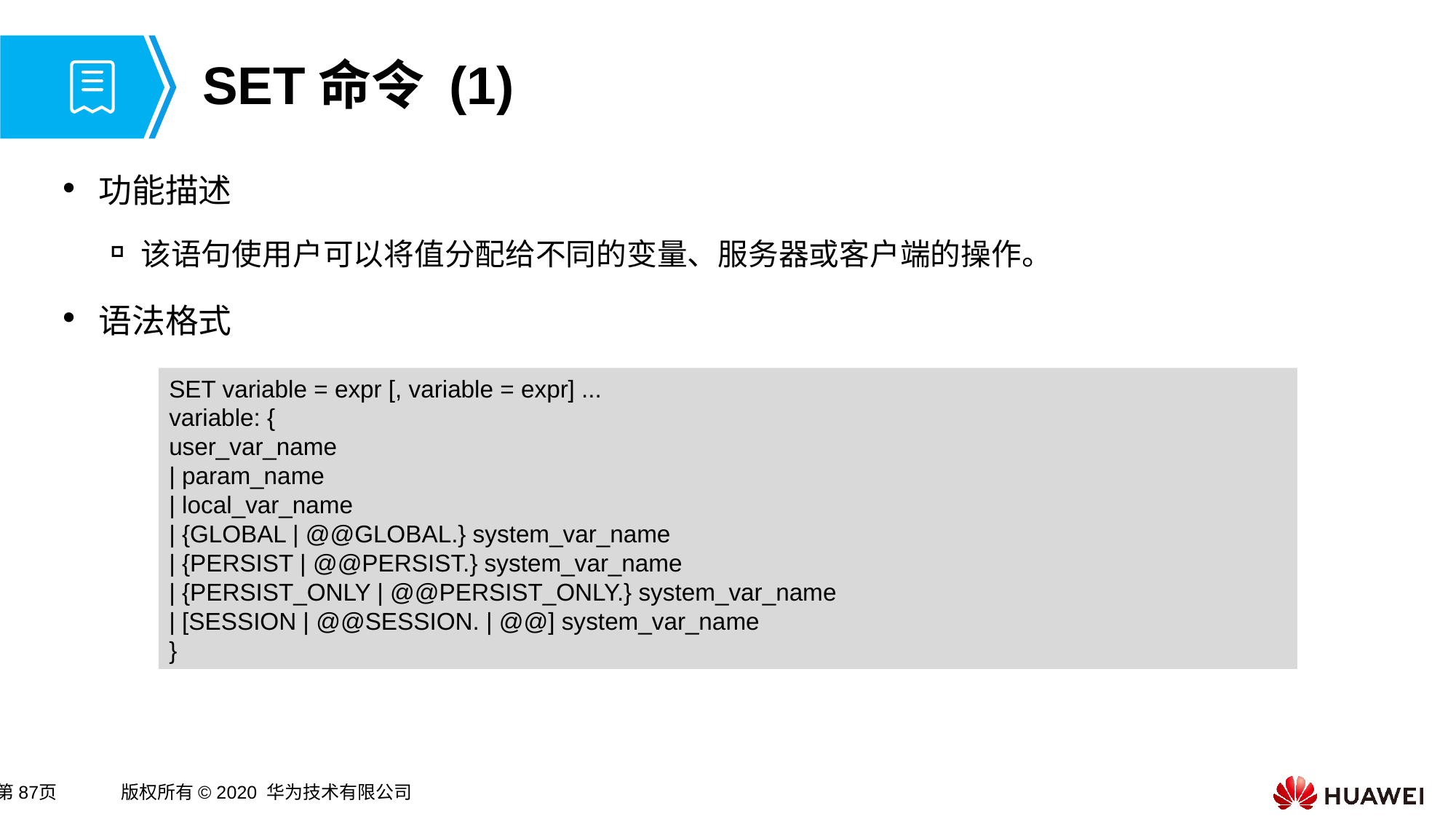

# SET命令 (1)
功能描述
该语句使用户可以将值分配给不同的变量、服务器或客户端的操作。
语法格式

SET variable = expr [, variable = expr] ...
variable: {
user_var_name
| param_name
| local_var_name
| {GLOBAL | @@GLOBAL.} system_var_name
| {PERSIST | @@PERSIST.} system_var_name
| {PERSIST_ONLY | @@PERSIST_ONLY.} system_var_name
| [SESSION | @@SESSION. | @@] system_var_name
}